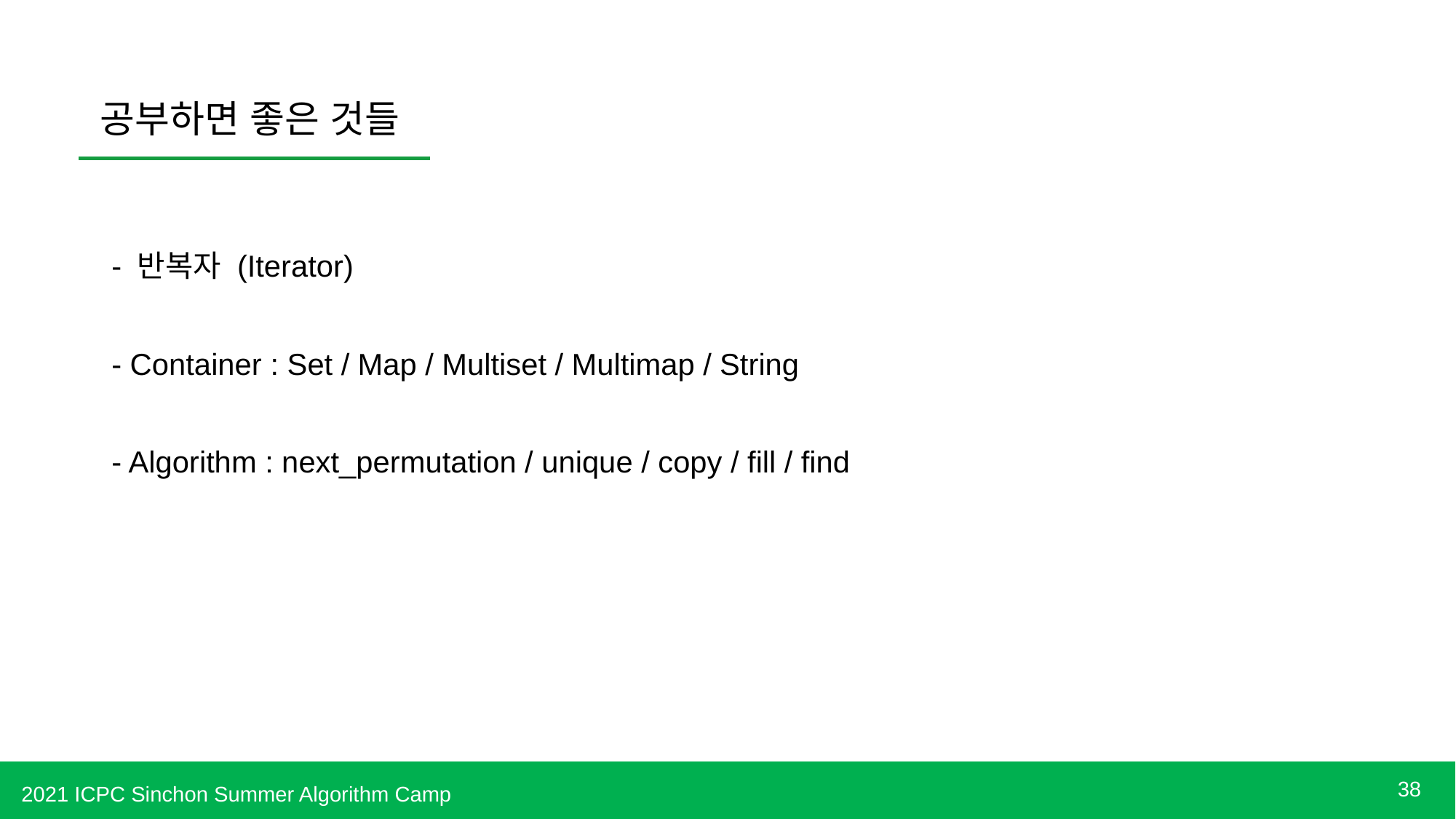

공부하면 좋은 것들
- 반복자 (Iterator)
- Container : Set / Map / Multiset / Multimap / String
- Algorithm : next_permutation / unique / copy / fill / find

38
2021 ICPC Sinchon Summer Algorithm Camp